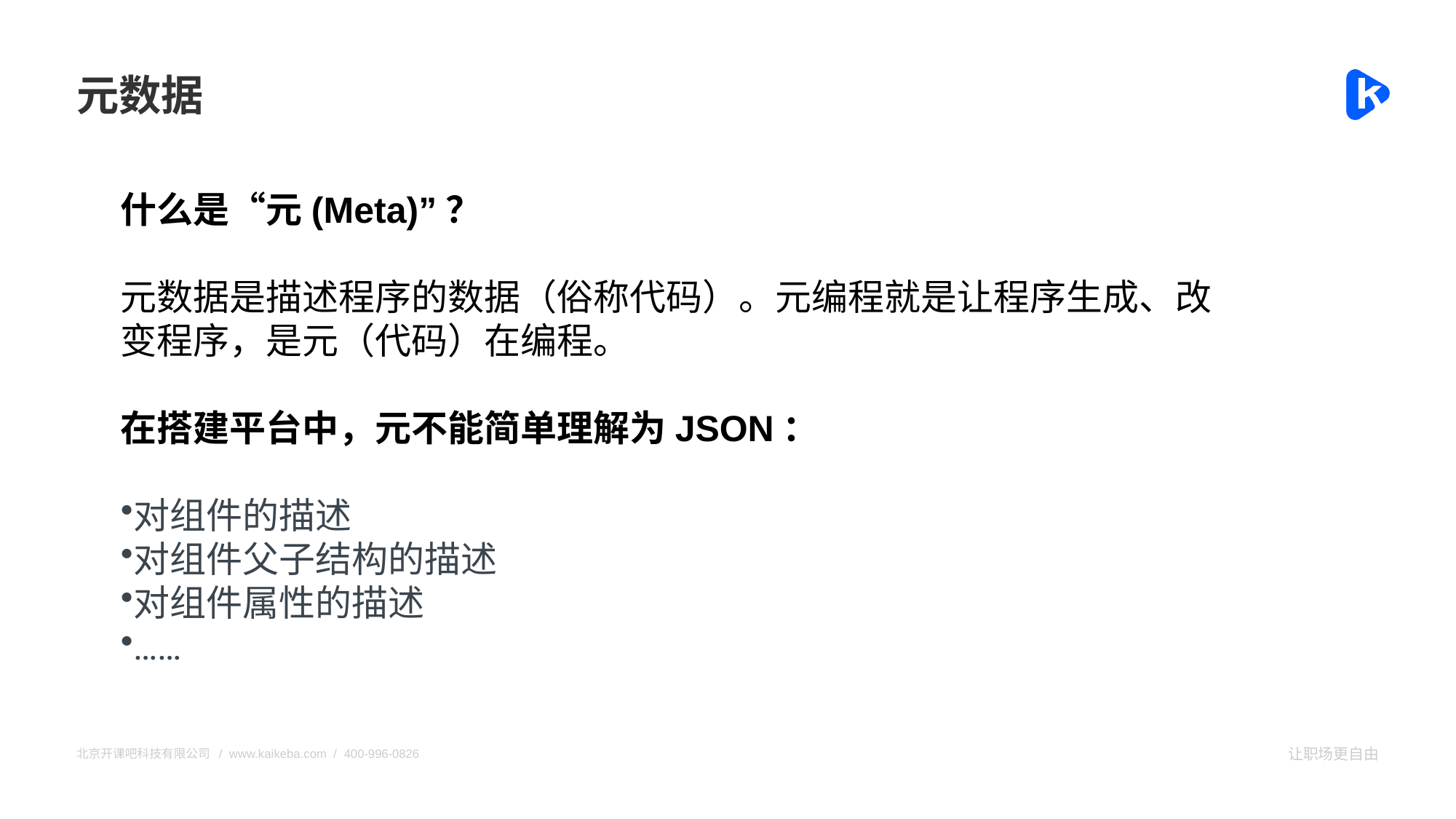

元数据
什么是“元(Meta)”？

元数据是描述程序的数据（俗称代码）。元编程就是让程序生成、改变程序，是元（代码）在编程。

在搭建平台中，元不能简单理解为JSON：

对组件的描述
对组件父子结构的描述
对组件属性的描述
……